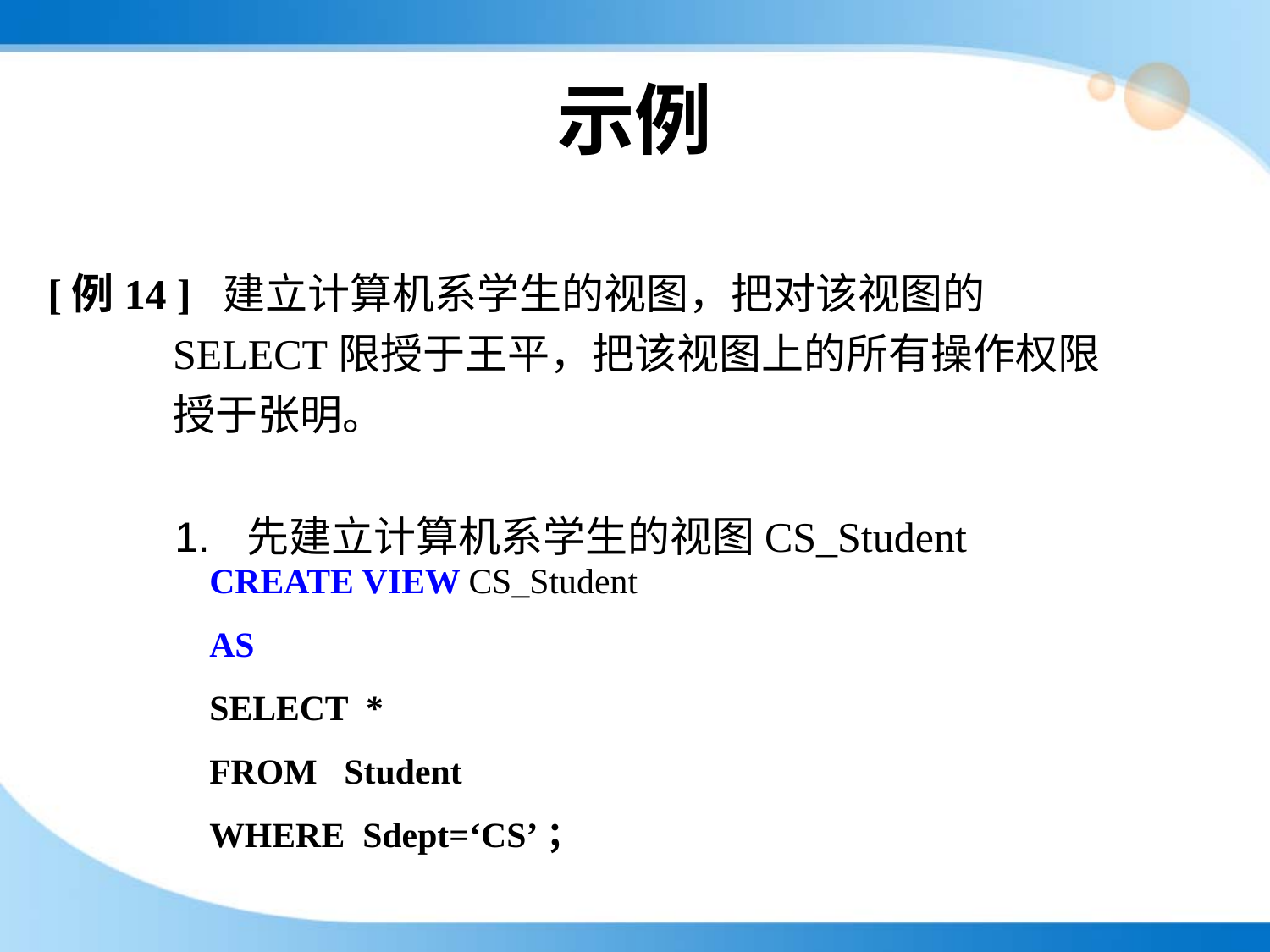

# 示例
[例14 ]  建立计算机系学生的视图，把对该视图的SELECT限授于王平，把该视图上的所有操作权限授于张明。

先建立计算机系学生的视图CS_Student
CREATE VIEW CS_Student
AS
SELECT  *
FROM   Student
WHERE  Sdept=‘CS’；